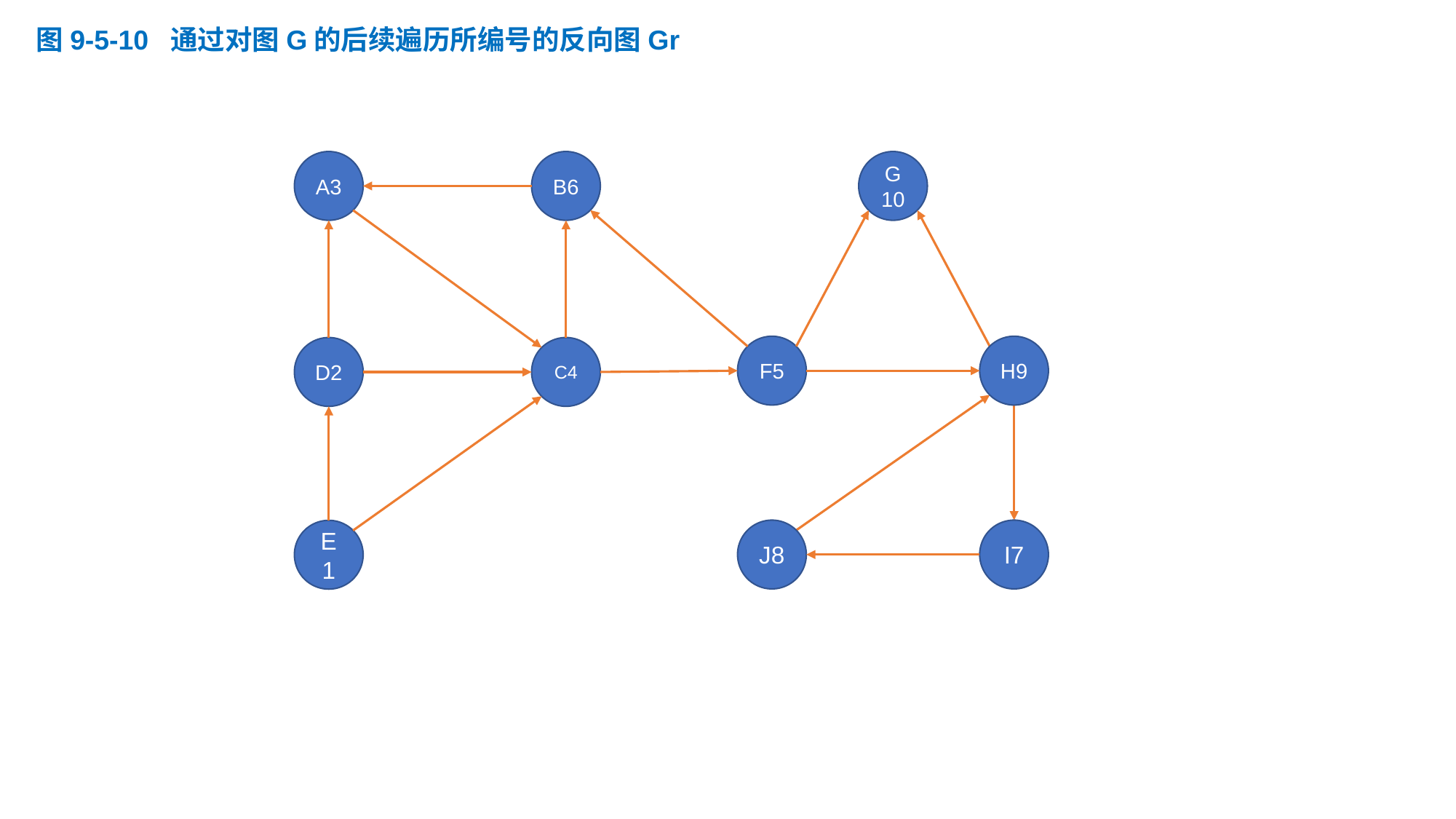

图9-5-10  通过对图G的后续遍历所编号的反向图Gr
G
10
B6
A3
H9
F5
D2
C4
J8
I7
E1